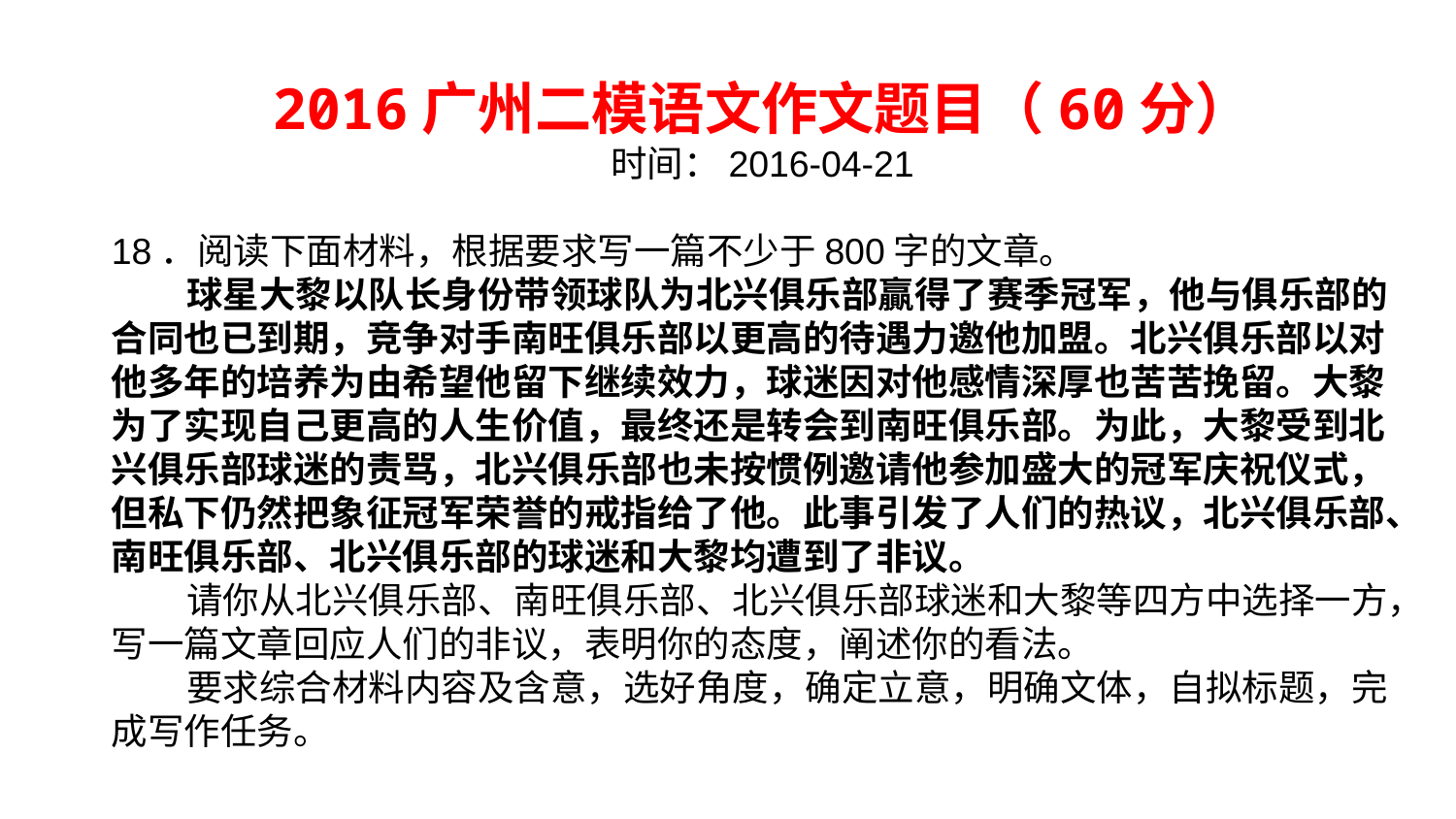

2016广州二模语文作文题目（60分）
时间：2016-04-21

18．阅读下面材料，根据要求写一篇不少于800字的文章。
        球星大黎以队长身份带领球队为北兴俱乐部贏得了赛季冠军，他与俱乐部的合同也已到期，竞争对手南旺俱乐部以更高的待遇力邀他加盟。北兴俱乐部以对他多年的培养为由希望他留下继续效力，球迷因对他感情深厚也苦苦挽留。大黎为了实现自己更高的人生价值，最终还是转会到南旺俱乐部。为此，大黎受到北兴俱乐部球迷的责骂，北兴俱乐部也未按惯例邀请他参加盛大的冠军庆祝仪式，但私下仍然把象征冠军荣誉的戒指给了他。此事引发了人们的热议，北兴俱乐部、南旺俱乐部、北兴俱乐部的球迷和大黎均遭到了非议。
        请你从北兴俱乐部、南旺俱乐部、北兴俱乐部球迷和大黎等四方中选择一方，写一篇文章回应人们的非议，表明你的态度，阐述你的看法。
        要求综合材料内容及含意，选好角度，确定立意，明确文体，自拟标题，完成写作任务。